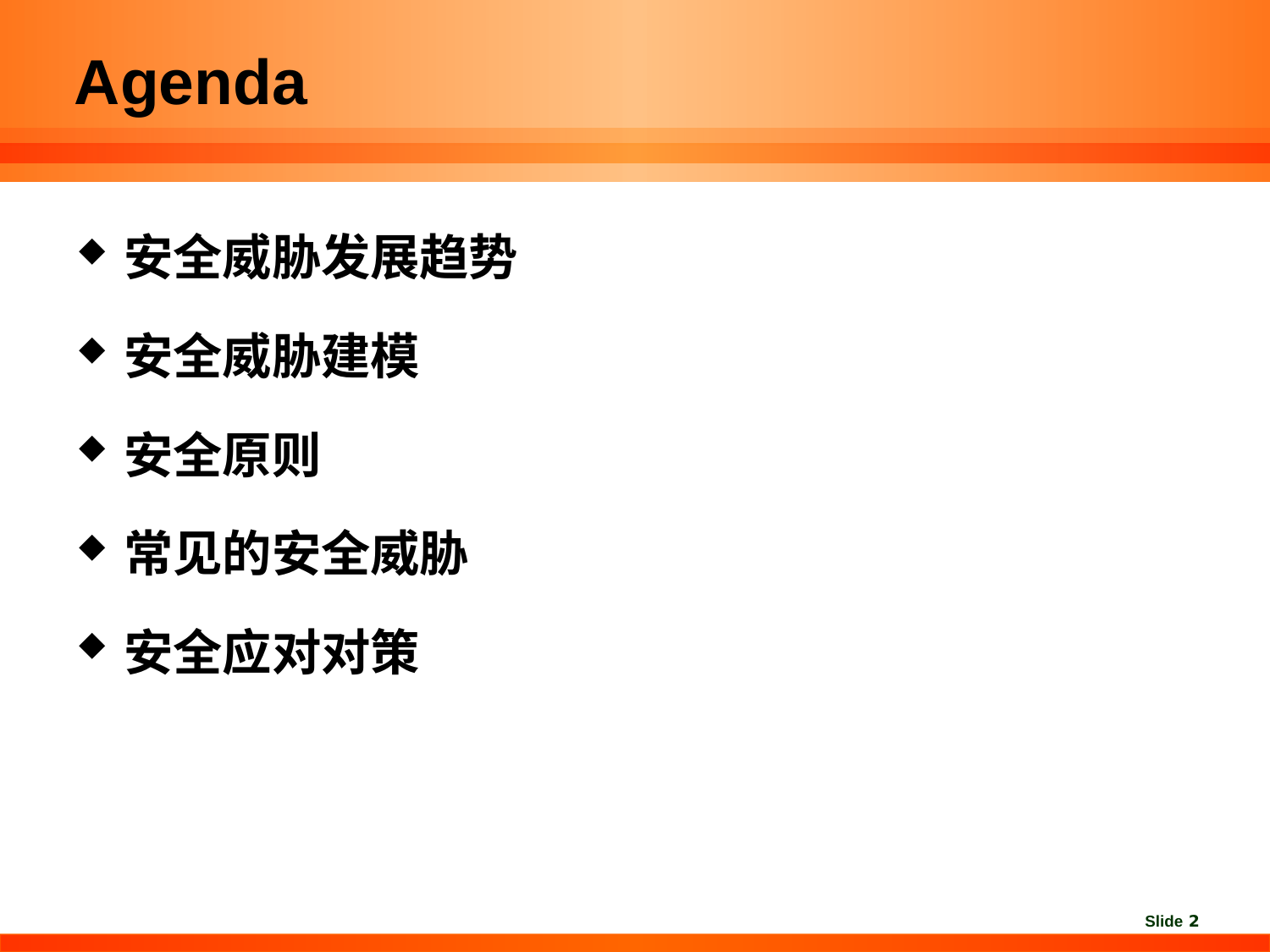

# Agenda
安全威胁发展趋势
安全威胁建模
安全原则
常见的安全威胁
安全应对对策